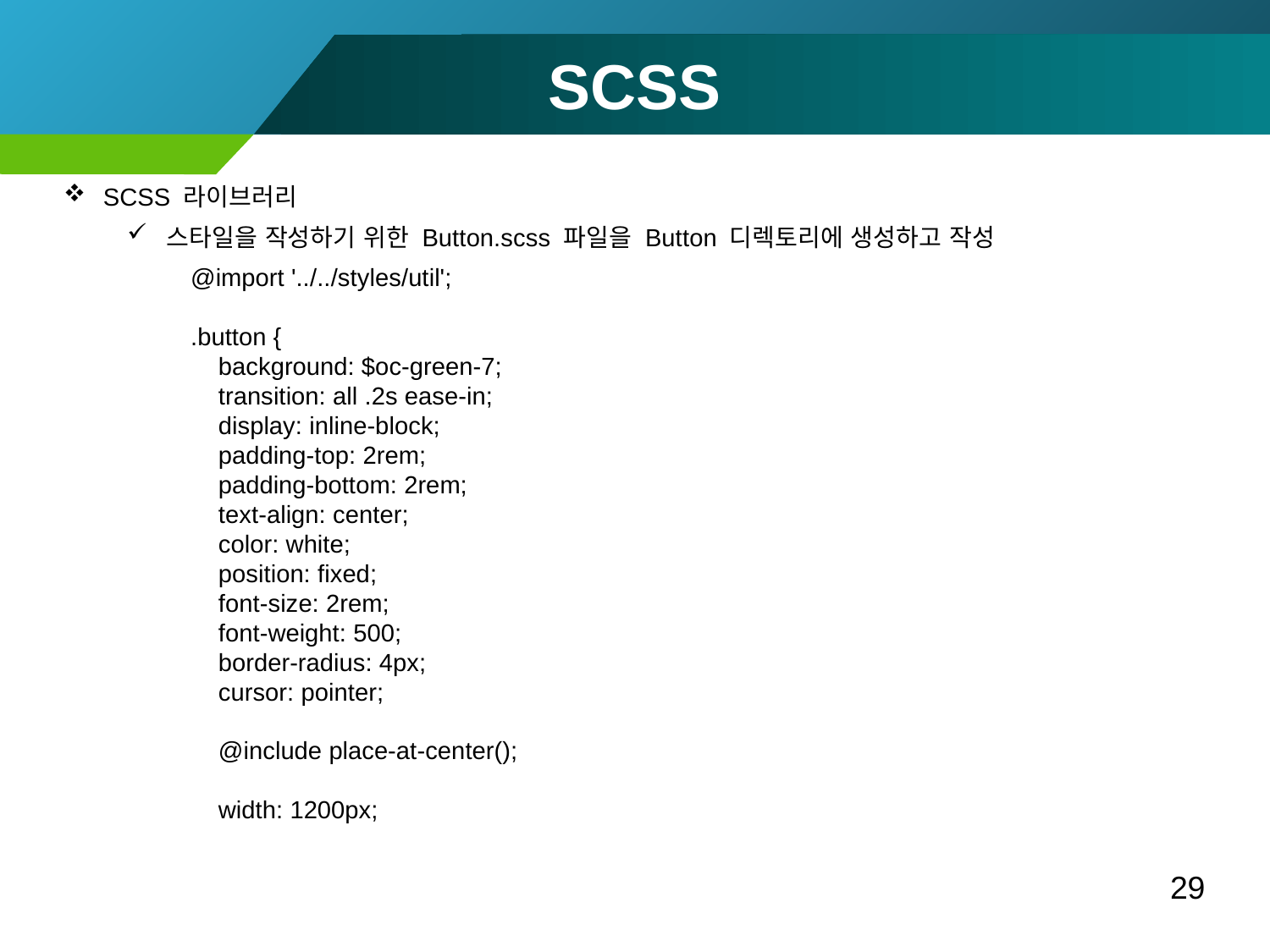

SCSS
SCSS 라이브러리
스타일을 작성하기 위한 Button.scss 파일을 Button 디렉토리에 생성하고 작성
@import '../../styles/util';

.button {
    background: $oc-green-7;
    transition: all .2s ease-in;
    display: inline-block;
    padding-top: 2rem;
    padding-bottom: 2rem;
    text-align: center;
    color: white;
    position: fixed;
    font-size: 2rem;
    font-weight: 500;
    border-radius: 4px;
    cursor: pointer;

    @include place-at-center();

    width: 1200px;

29